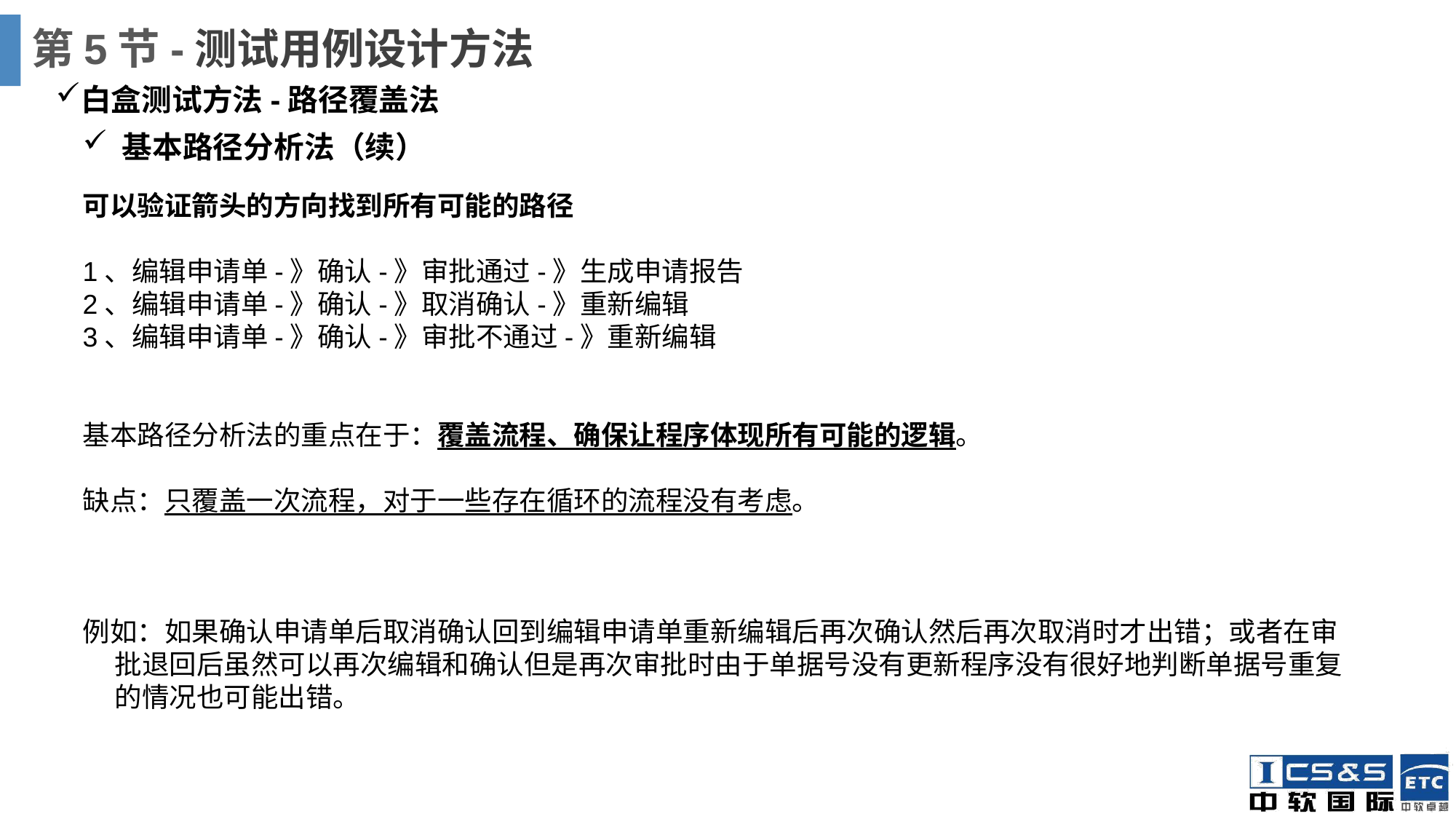

# 第5节-测试用例设计方法
白盒测试方法-路径覆盖法
 基本路径分析法（续）
可以验证箭头的方向找到所有可能的路径

1、编辑申请单-》确认-》审批通过-》生成申请报告
2、编辑申请单-》确认-》取消确认-》重新编辑
3、编辑申请单-》确认-》审批不通过-》重新编辑

基本路径分析法的重点在于：覆盖流程、确保让程序体现所有可能的逻辑。

缺点：只覆盖一次流程，对于一些存在循环的流程没有考虑。

例如：如果确认申请单后取消确认回到编辑申请单重新编辑后再次确认然后再次取消时才出错；或者在审批退回后虽然可以再次编辑和确认但是再次审批时由于单据号没有更新程序没有很好地判断单据号重复的情况也可能出错。